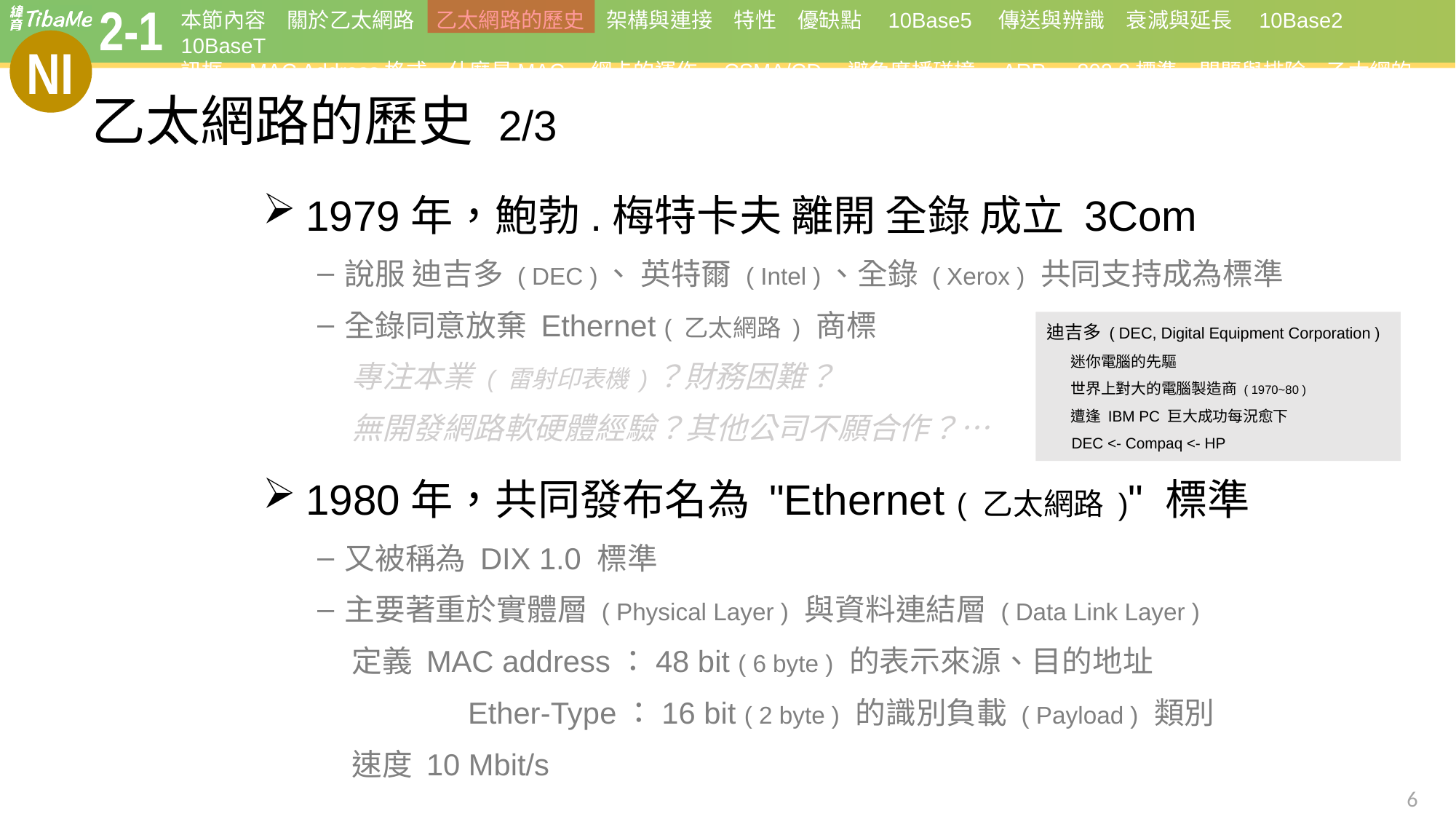

# 乙太網路的歷史 2/3
1979年，鮑勃.梅特卡夫 離開 全錄 成立 3Com
說服 迪吉多 ( DEC )、 英特爾 ( Intel )、全錄 ( Xerox ) 共同支持成為標準
全錄同意放棄 Ethernet ( 乙太網路 ) 商標
    專注本業 ( 雷射印表機 )？財務困難？
    無開發網路軟硬體經驗？其他公司不願合作？…
1980年，共同發布名為 "Ethernet ( 乙太網路 )" 標準
又被稱為 DIX 1.0 標準
主要著重於實體層 ( Physical Layer ) 與資料連結層 ( Data Link Layer )
    定義 MAC address：48 bit ( 6 byte ) 的表示來源、目的地址
                  Ether-Type：16 bit ( 2 byte ) 的識別負載 ( Payload ) 類別
    速度 10 Mbit/s
迪吉多 ( DEC, Digital Equipment Corporation )
      迷你電腦的先驅
      世界上對大的電腦製造商 ( 1970~80 )
      遭逢 IBM PC 巨大成功每況愈下
      DEC <- Compaq <- HP